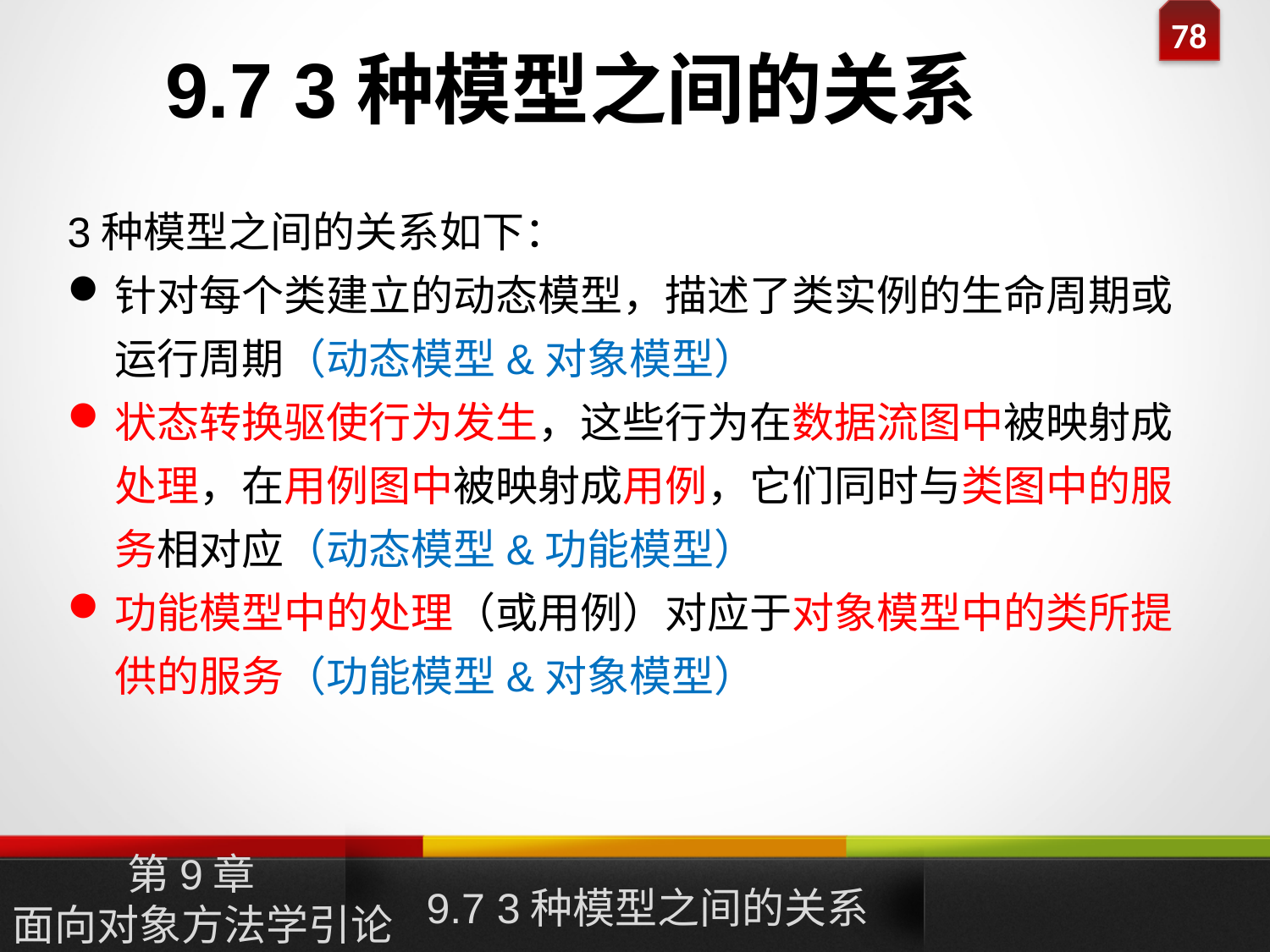

9.7 3种模型之间的关系
3种模型之间的关系如下：
针对每个类建立的动态模型，描述了类实例的生命周期或运行周期（动态模型&对象模型）
状态转换驱使行为发生，这些行为在数据流图中被映射成处理，在用例图中被映射成用例，它们同时与类图中的服务相对应（动态模型&功能模型）
功能模型中的处理（或用例）对应于对象模型中的类所提供的服务（功能模型&对象模型）
9.7 3种模型之间的关系